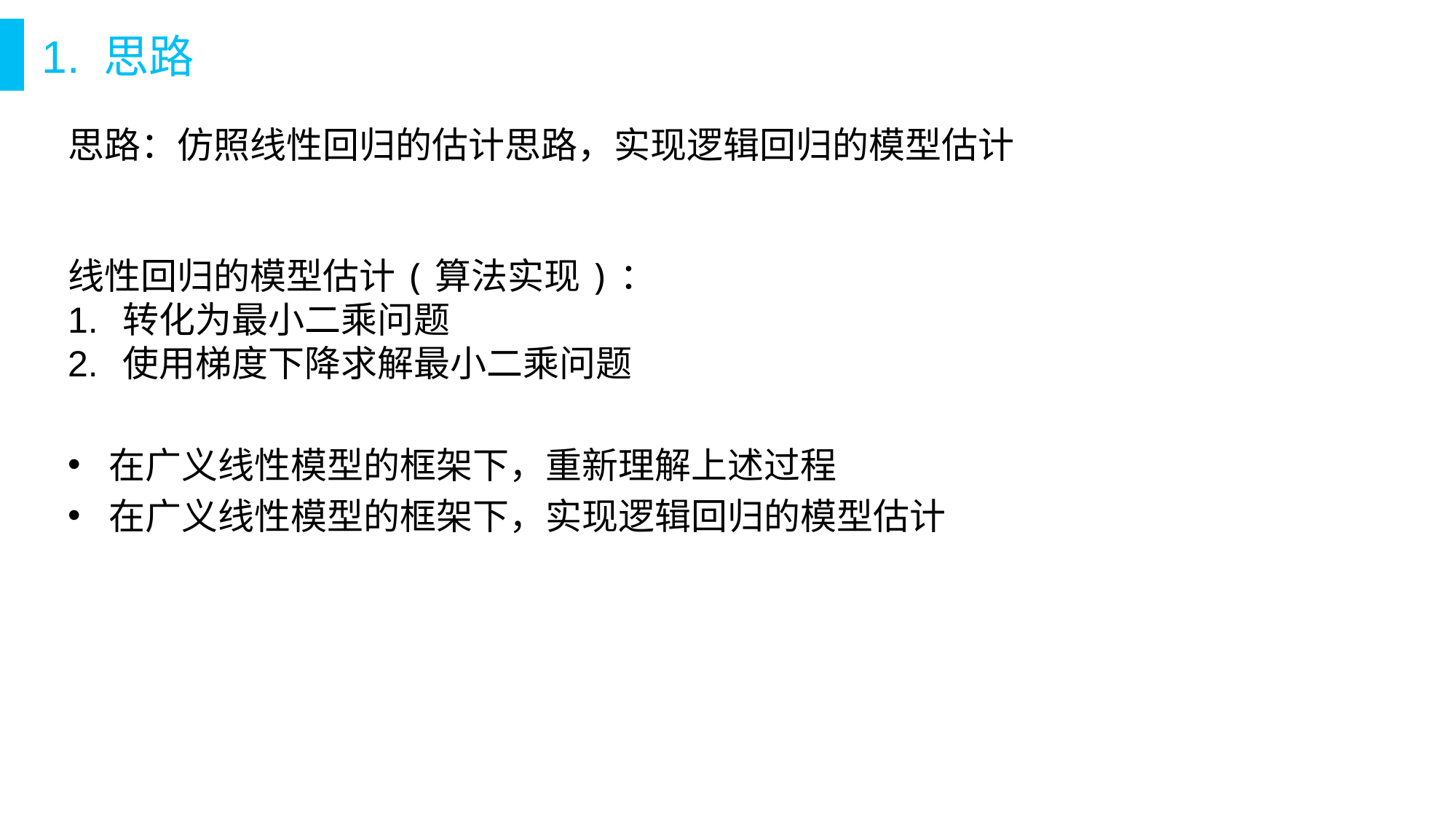

# 1. 思路
思路：仿照线性回归的估计思路，实现逻辑回归的模型估计

线性回归的模型估计(算法实现)：
转化为最小二乘问题
使用梯度下降求解最小二乘问题

在广义线性模型的框架下，重新理解上述过程
在广义线性模型的框架下，实现逻辑回归的模型估计